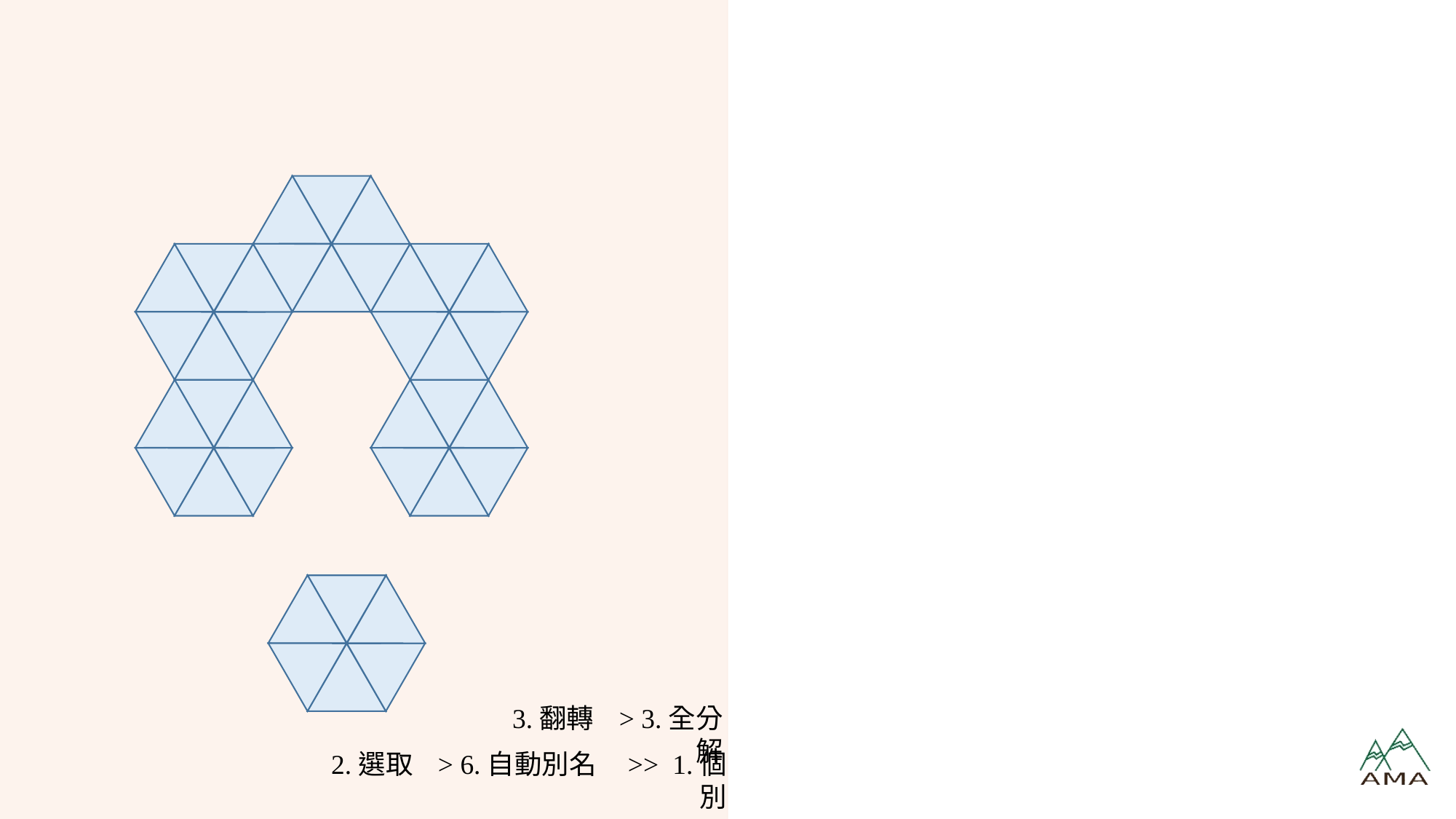

#

3.翻轉   > 3.全分解
2.選取   > 6.自動別名    >>  1.個別